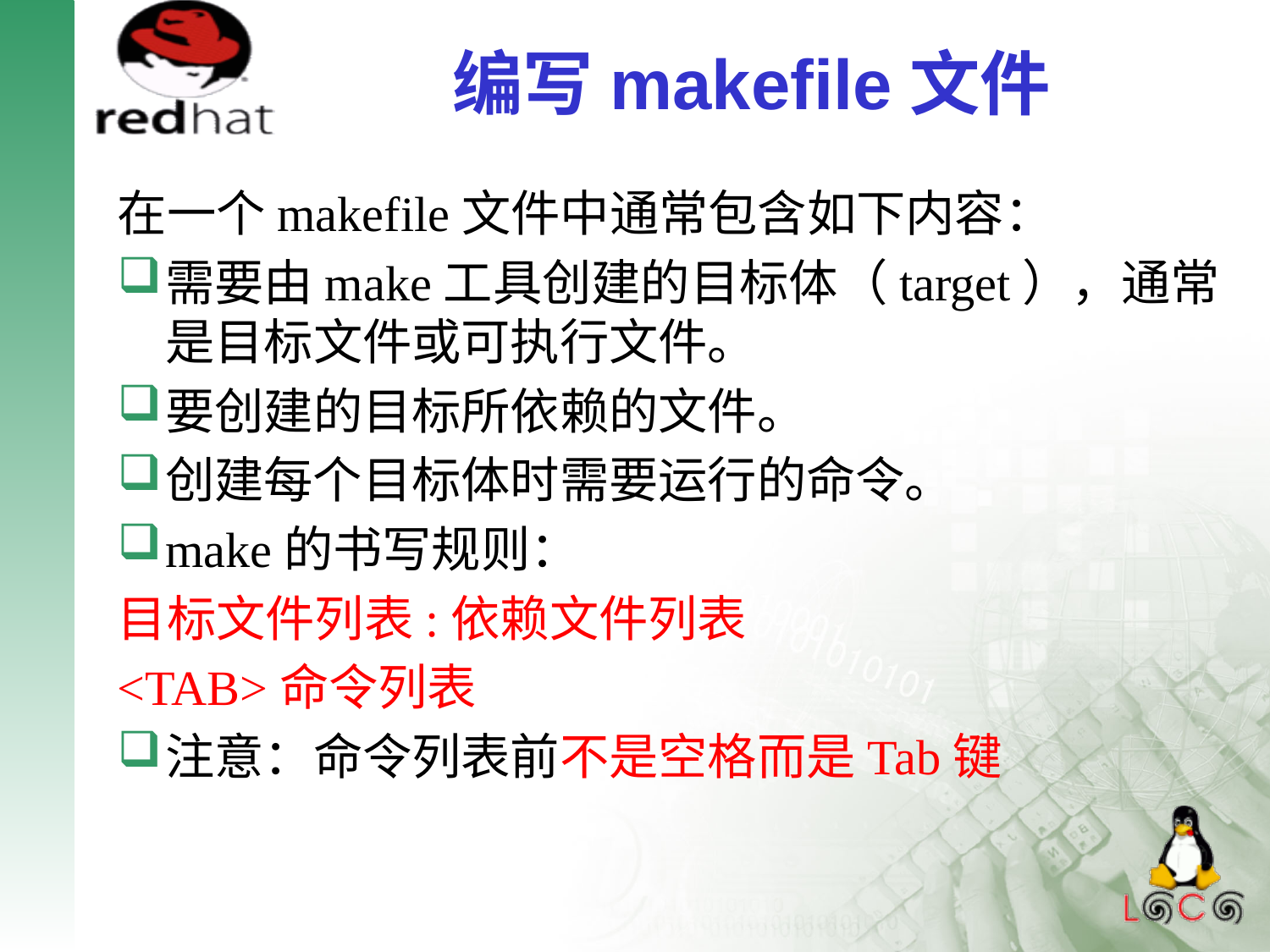

# 编写makefile文件
在一个makefile文件中通常包含如下内容：
需要由make工具创建的目标体（target），通常是目标文件或可执行文件。
要创建的目标所依赖的文件。
创建每个目标体时需要运行的命令。
make的书写规则：
目标文件列表:依赖文件列表
<TAB>命令列表
注意：命令列表前不是空格而是Tab键